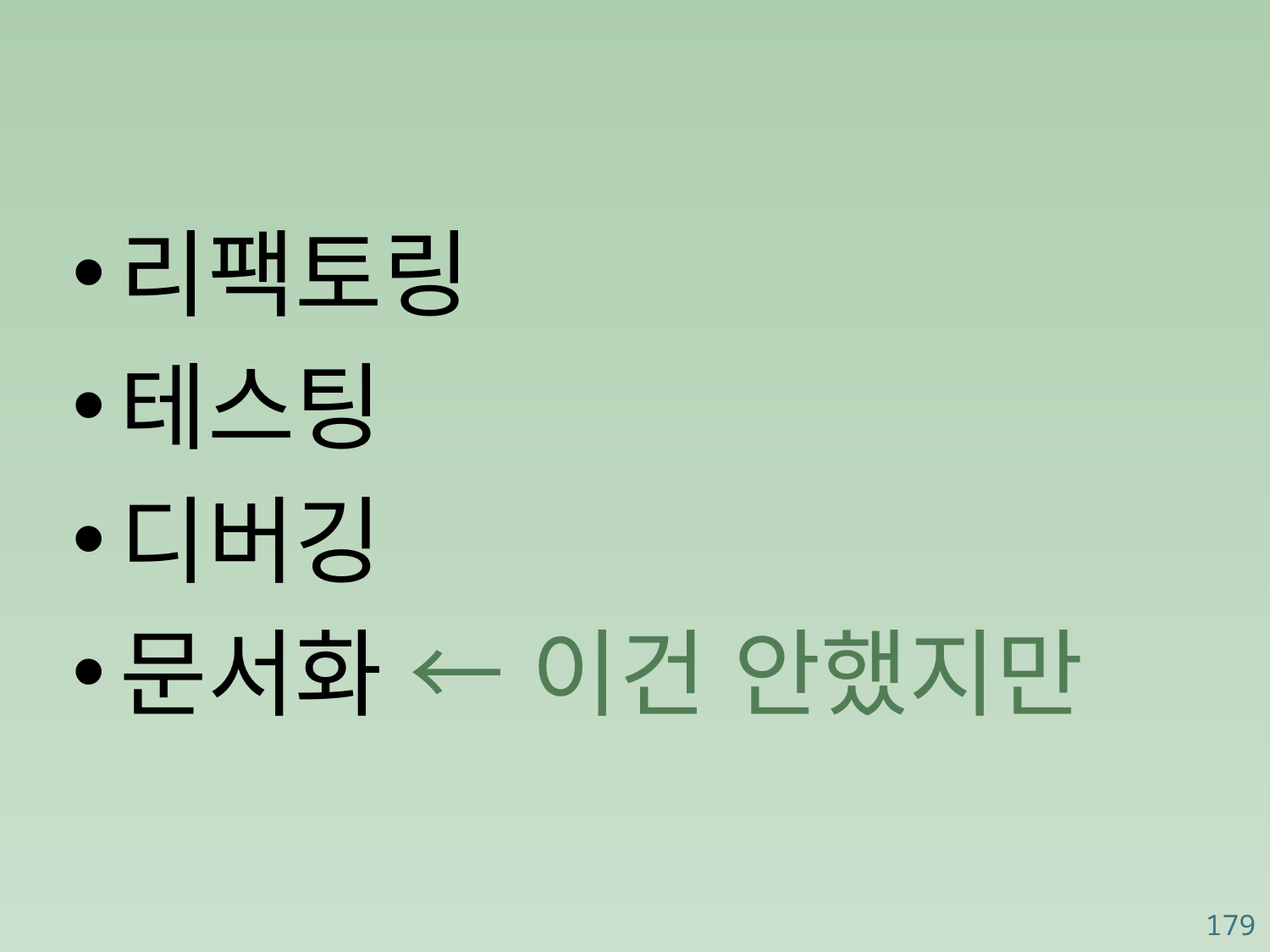

리팩토링
테스팅
디버깅
문서화 ← 이건 안했지만
179